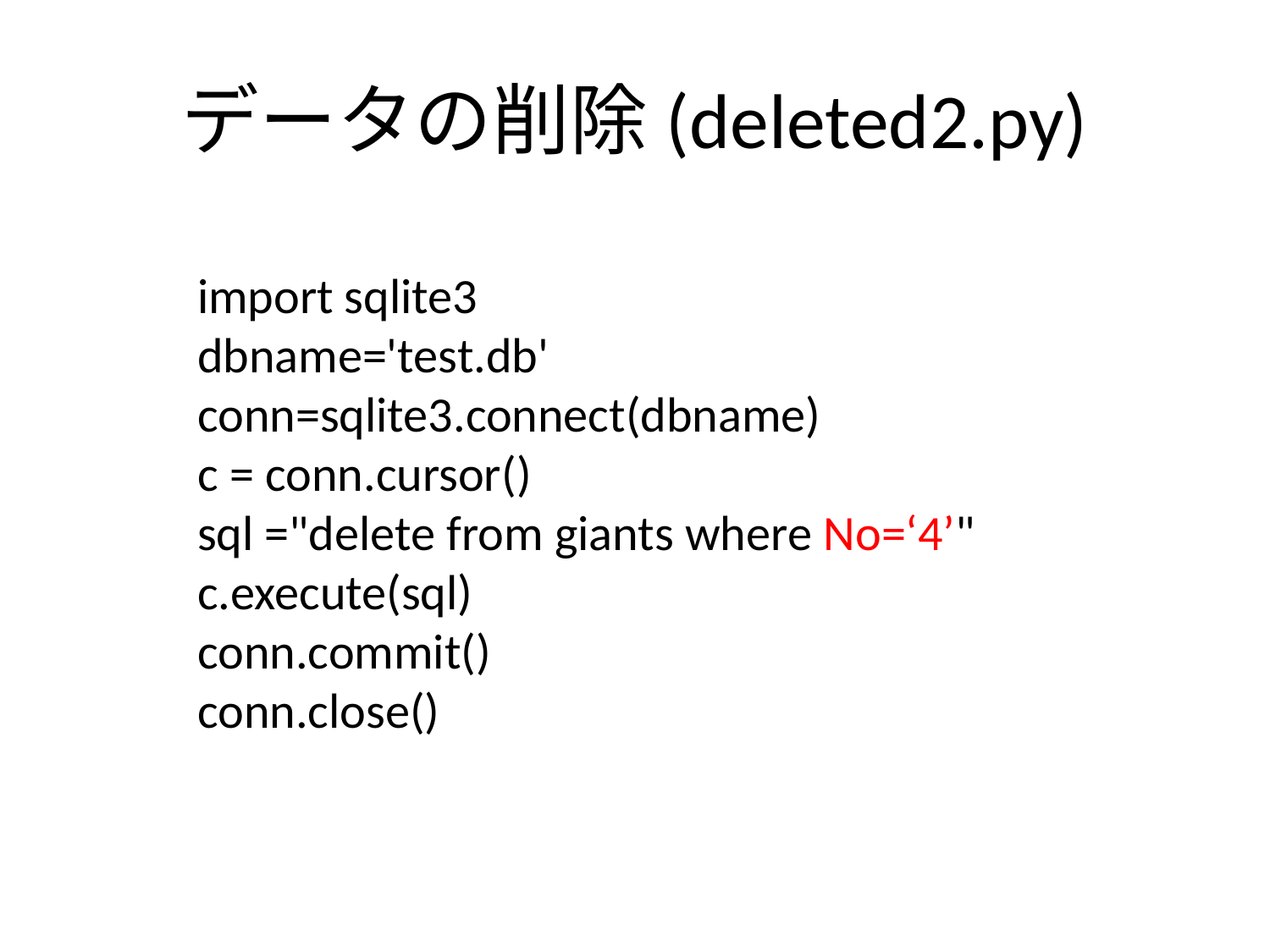

# データの削除(deleted2.py)
import sqlite3
dbname='test.db'
conn=sqlite3.connect(dbname)
c = conn.cursor()
sql ="delete from giants where No=‘4’"
c.execute(sql)
conn.commit()
conn.close()